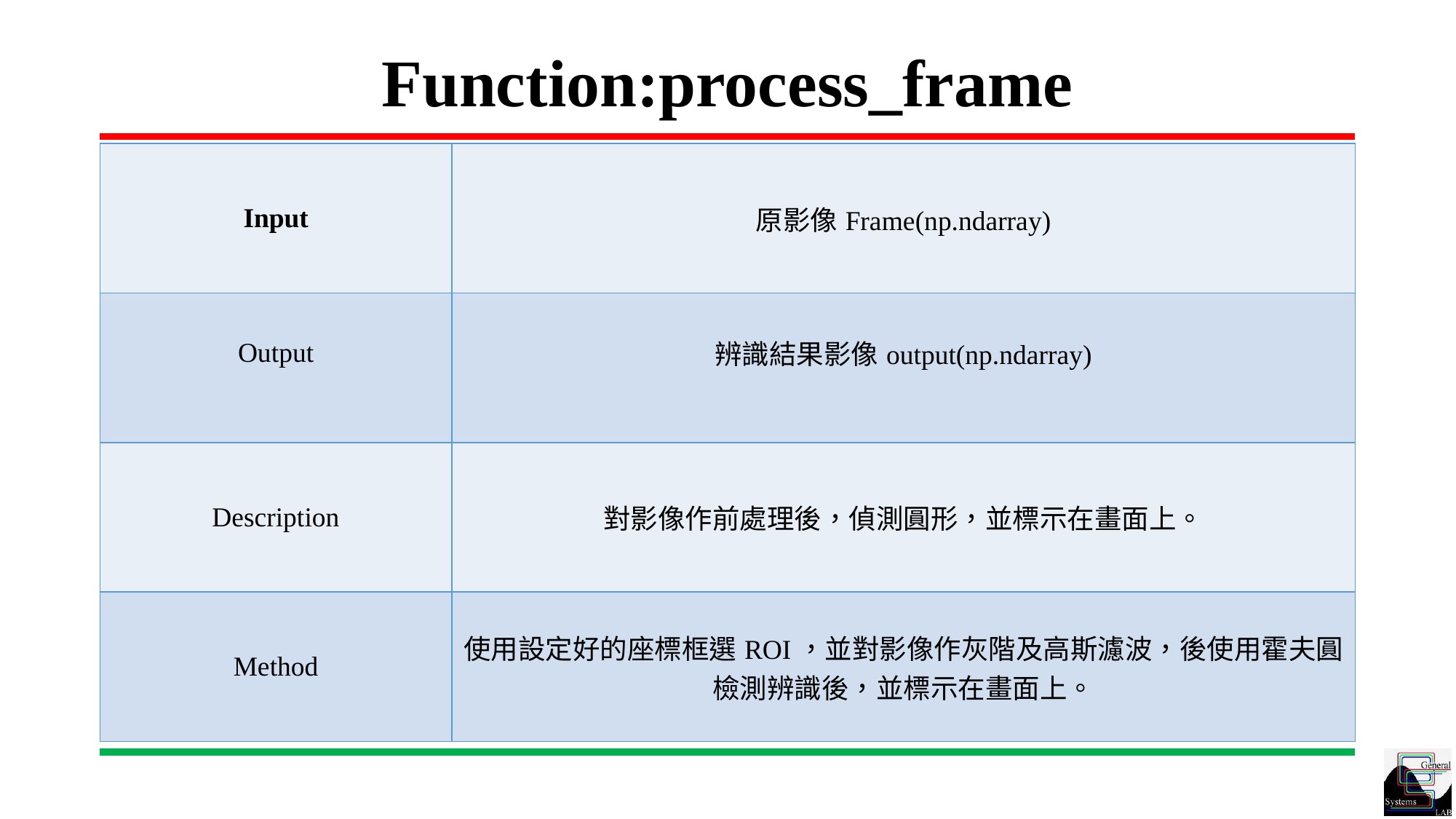

# Function:process_frame
| Input | 原影像Frame(np.ndarray) |
| --- | --- |
| Output | 辨識結果影像output(np.ndarray) |
| Description | 對影像作前處理後，偵測圓形，並標示在畫面上。 |
| Method | 使用設定好的座標框選ROI，並對影像作灰階及高斯濾波，後使用霍夫圓檢測辨識後，並標示在畫面上。 |